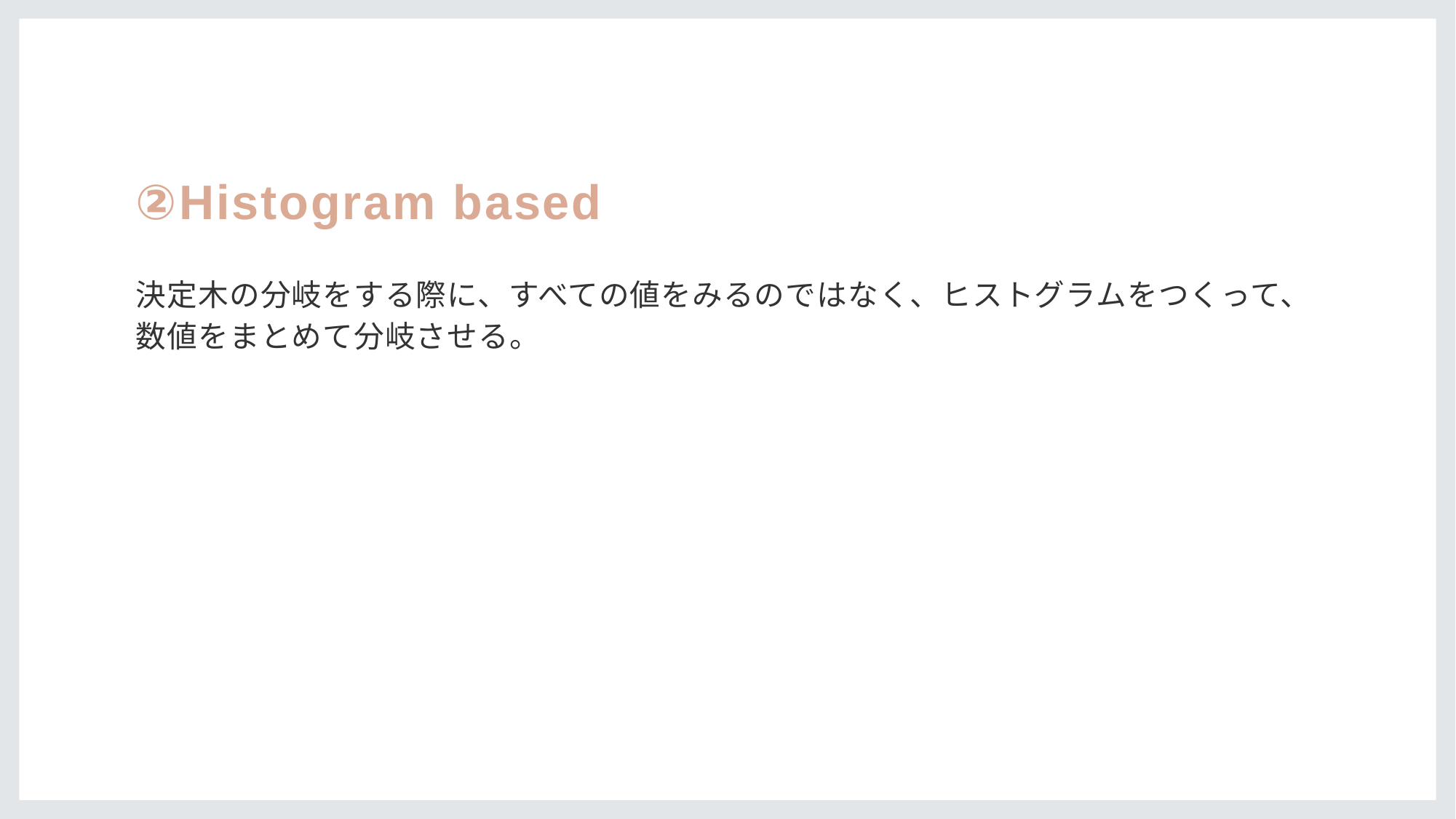

# ②Histogram based
決定木の分岐をする際に、すべての値をみるのではなく、ヒストグラムをつくって、数値をまとめて分岐させる。